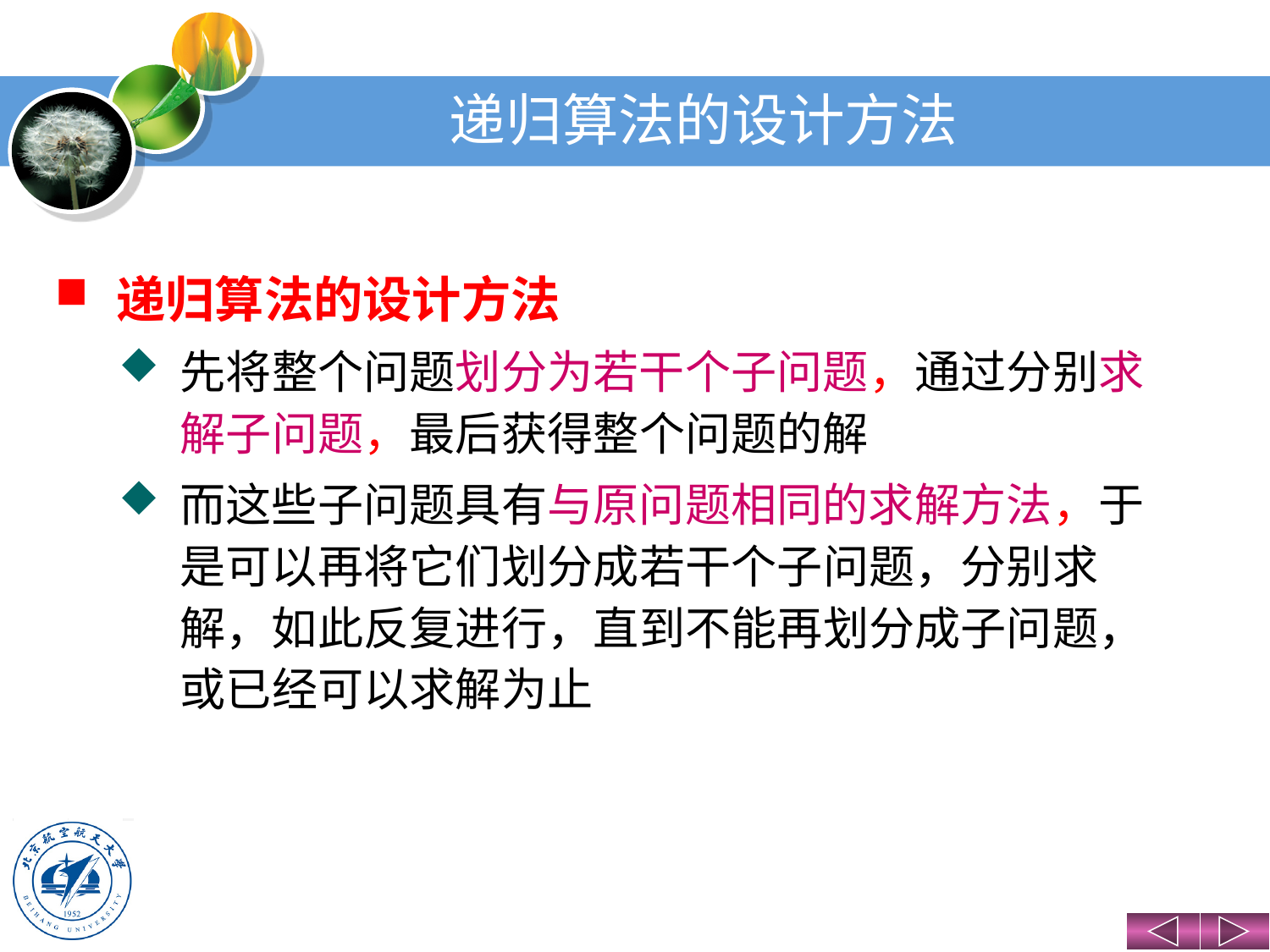

# 递归算法的设计方法
递归算法的设计方法
先将整个问题划分为若干个子问题，通过分别求解子问题，最后获得整个问题的解
而这些子问题具有与原问题相同的求解方法，于是可以再将它们划分成若干个子问题，分别求解，如此反复进行，直到不能再划分成子问题，或已经可以求解为止

70